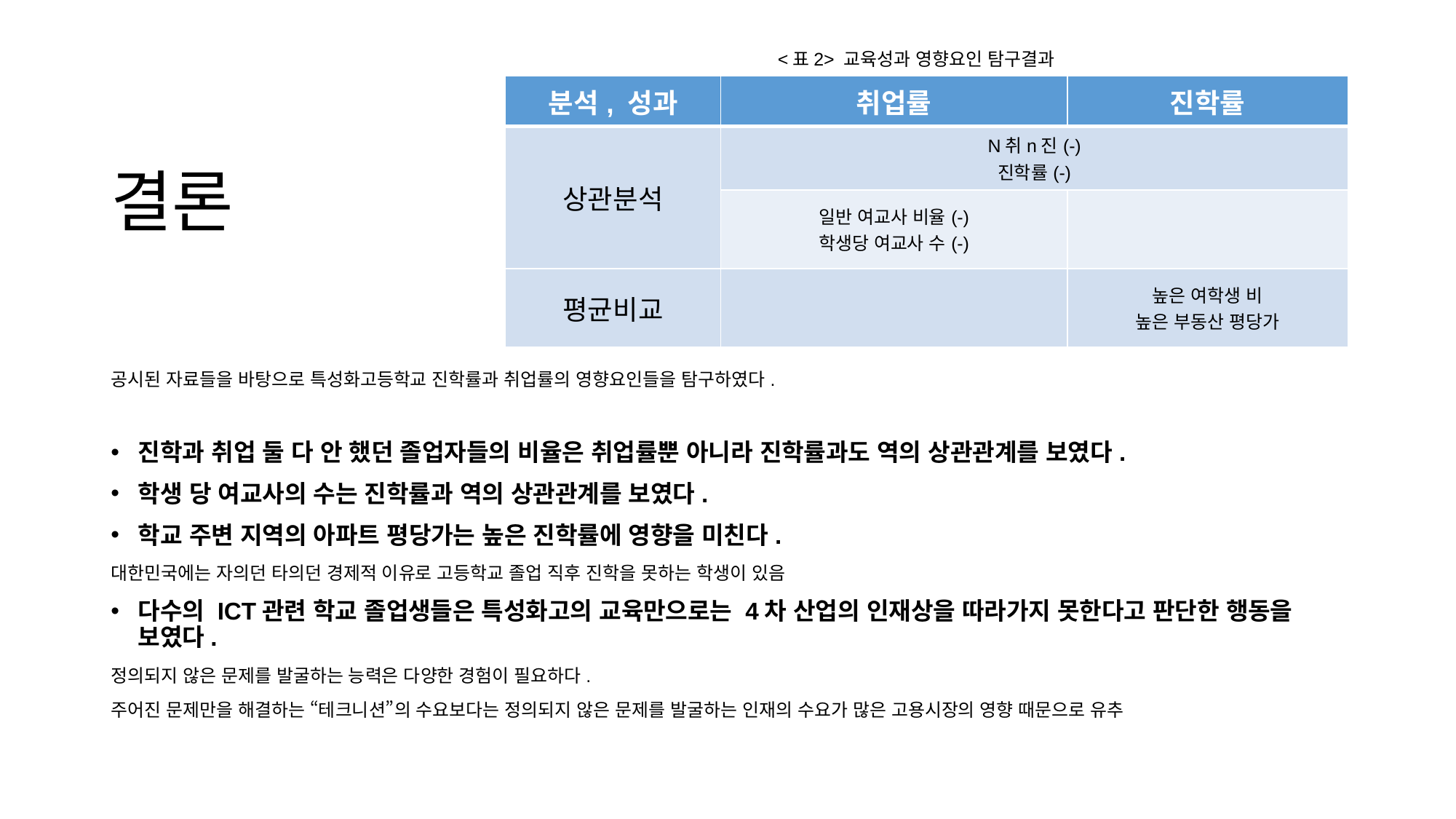

<표2> 교육성과 영향요인 탐구결과
| 분석, 성과 | 취업률 | 진학률 |
| --- | --- | --- |
| 상관분석 | N취n진(-) 진학률(-) |  |
|  | 일반 여교사 비율(-) 학생당 여교사 수(-) |  |
| 평균비교 |  | 높은 여학생 비 높은 부동산 평당가 |
# 결론
공시된 자료들을 바탕으로 특성화고등학교 진학률과 취업률의 영향요인들을 탐구하였다.

진학과 취업 둘 다 안 했던 졸업자들의 비율은 취업률뿐 아니라 진학률과도 역의 상관관계를 보였다.
학생 당 여교사의 수는 진학률과 역의 상관관계를 보였다.
학교 주변 지역의 아파트 평당가는 높은 진학률에 영향을 미친다.
대한민국에는 자의던 타의던 경제적 이유로 고등학교 졸업 직후 진학을 못하는 학생이 있음
다수의 ICT관련 학교 졸업생들은 특성화고의 교육만으로는 4차 산업의 인재상을 따라가지 못한다고 판단한 행동을 보였다.
정의되지 않은 문제를 발굴하는 능력은 다양한 경험이 필요하다.
주어진 문제만을 해결하는 “테크니션”의 수요보다는 정의되지 않은 문제를 발굴하는 인재의 수요가 많은 고용시장의 영향 때문으로 유추